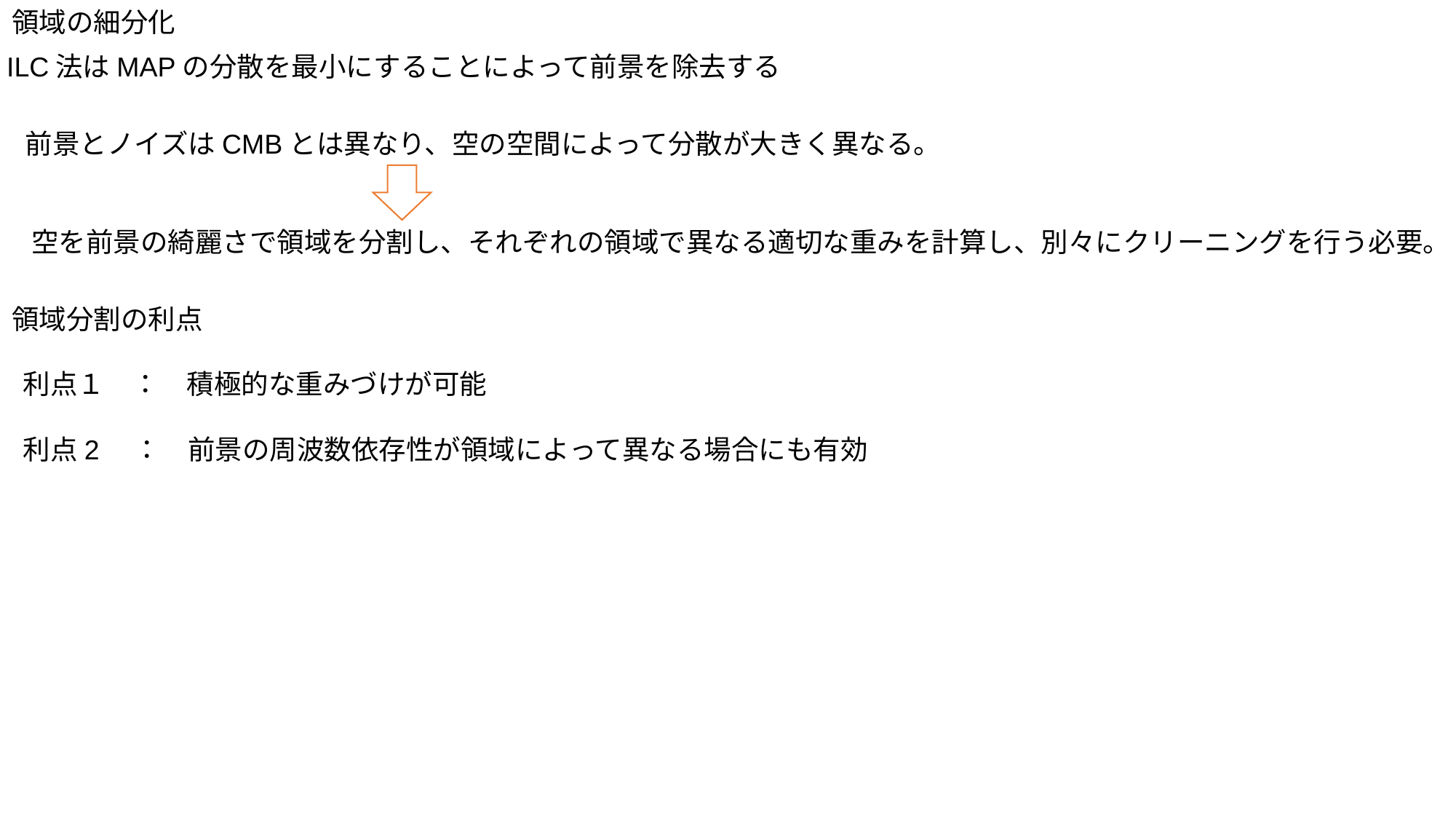

領域の細分化
ILC法はMAPの分散を最小にすることによって前景を除去する
前景とノイズはCMBとは異なり、空の空間によって分散が大きく異なる。

空を前景の綺麗さで領域を分割し、それぞれの領域で異なる適切な重みを計算し、別々にクリーニングを行う必要。
領域分割の利点
利点１　：　積極的な重みづけが可能

利点2　：　前景の周波数依存性が領域によって異なる場合にも有効